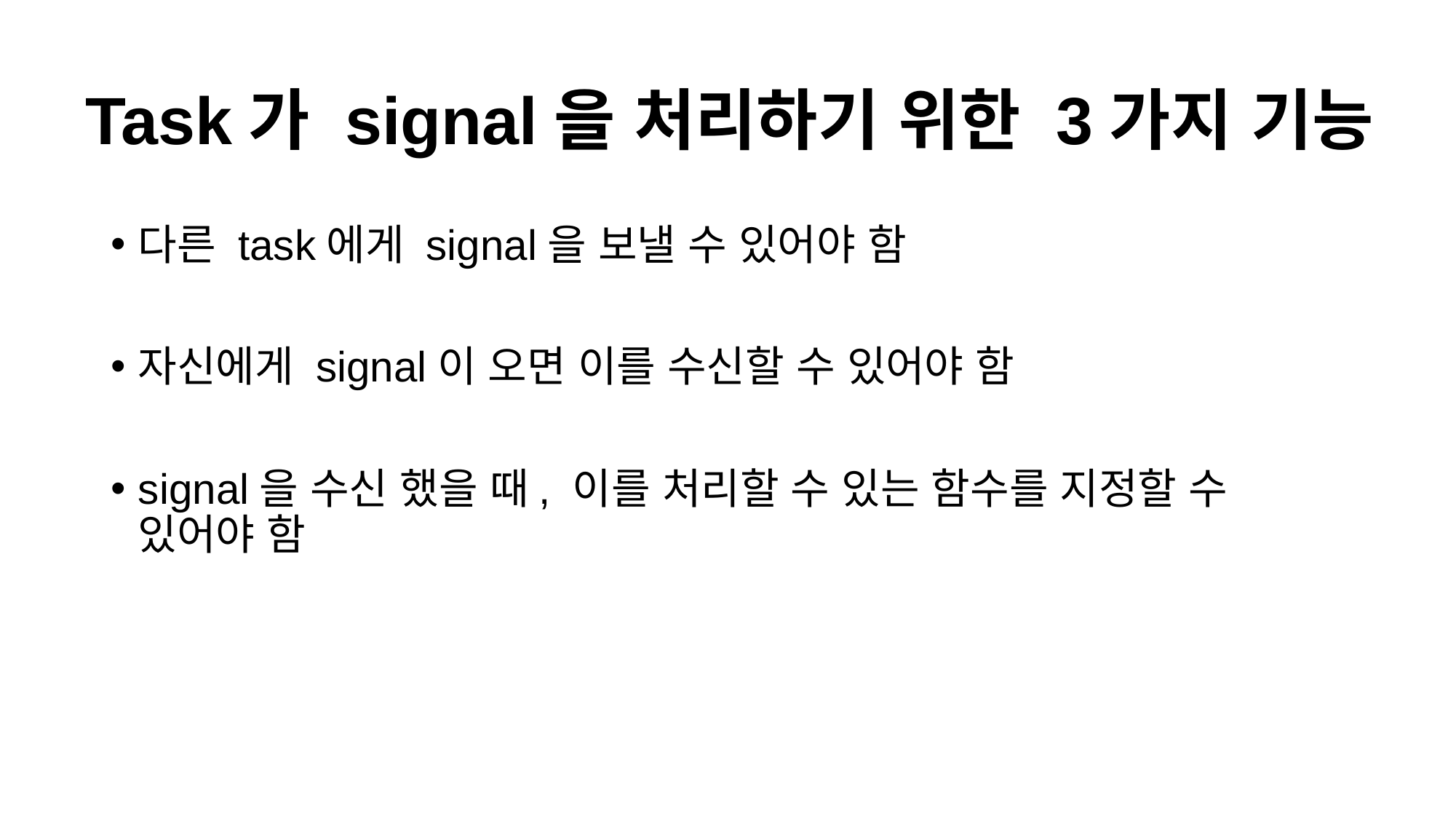

# Task가 signal을 처리하기 위한 3가지 기능
다른 task에게 signal을 보낼 수 있어야 함

자신에게 signal이 오면 이를 수신할 수 있어야 함

signal을 수신 했을 때, 이를 처리할 수 있는 함수를 지정할 수 있어야 함